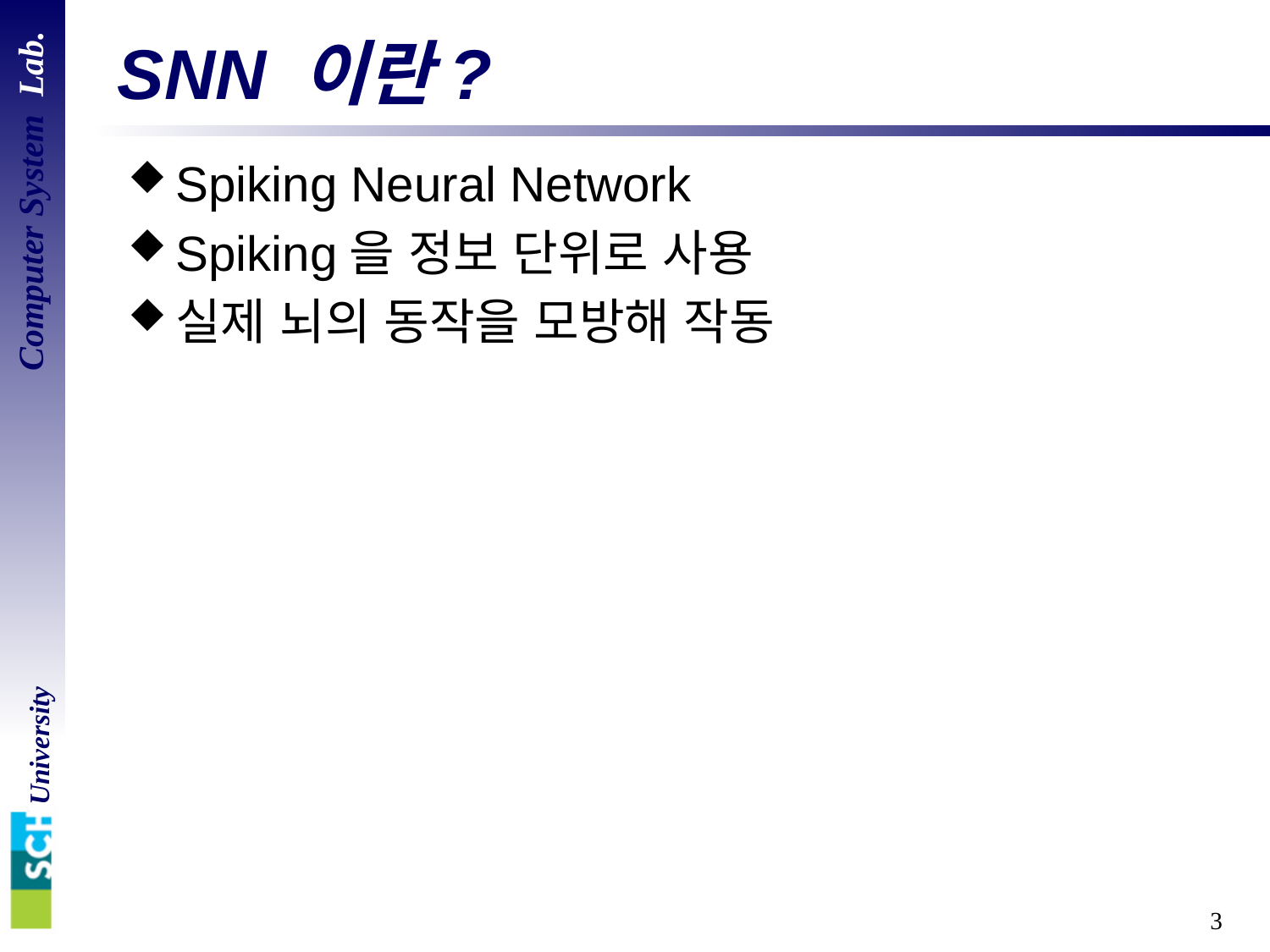

# SNN 이란?
Spiking Neural Network
Spiking을 정보 단위로 사용
실제 뇌의 동작을 모방해 작동